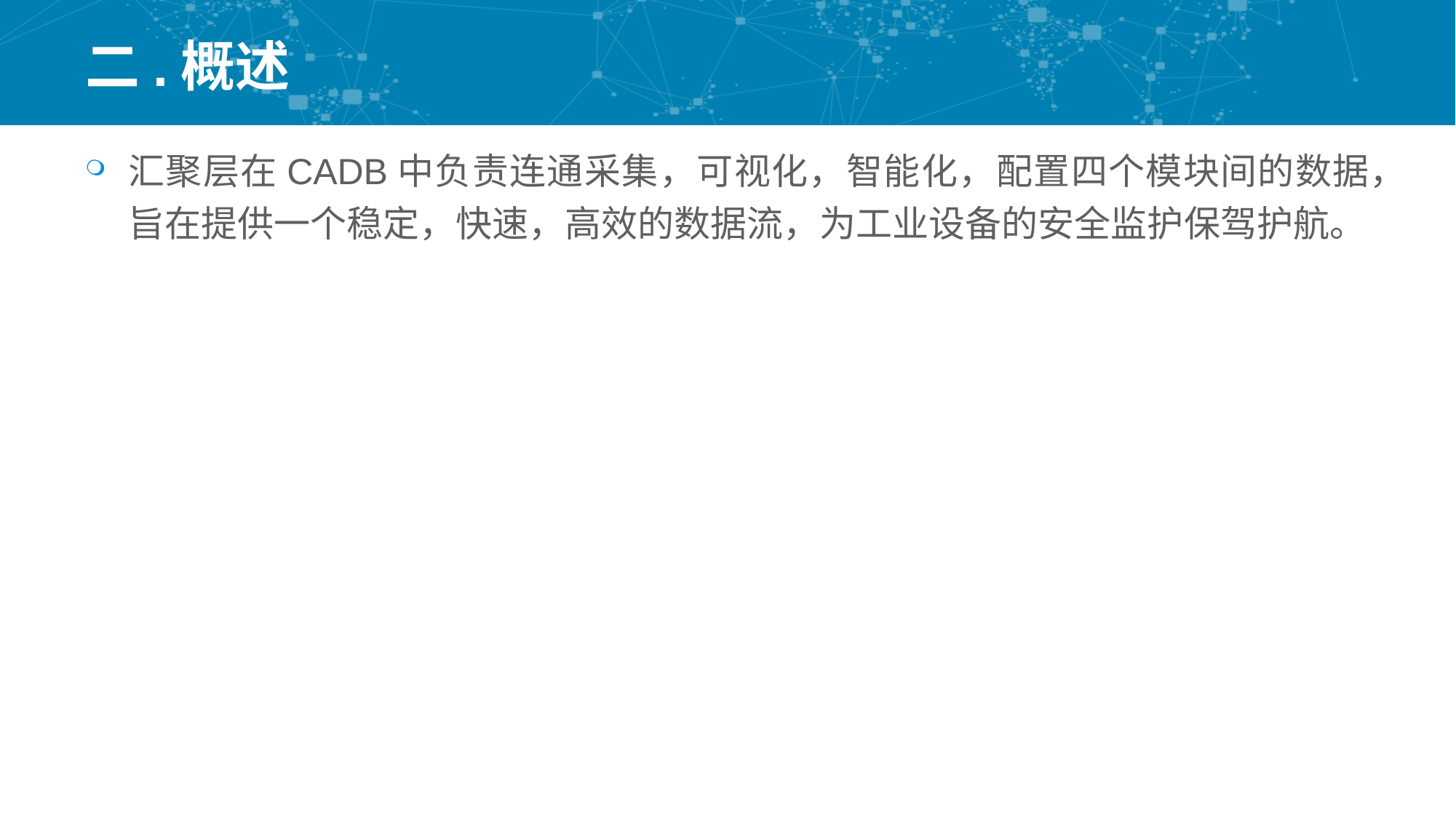

# 二.概述
汇聚层在CADB中负责连通采集，可视化，智能化，配置四个模块间的数据，旨在提供一个稳定，快速，高效的数据流，为工业设备的安全监护保驾护航。